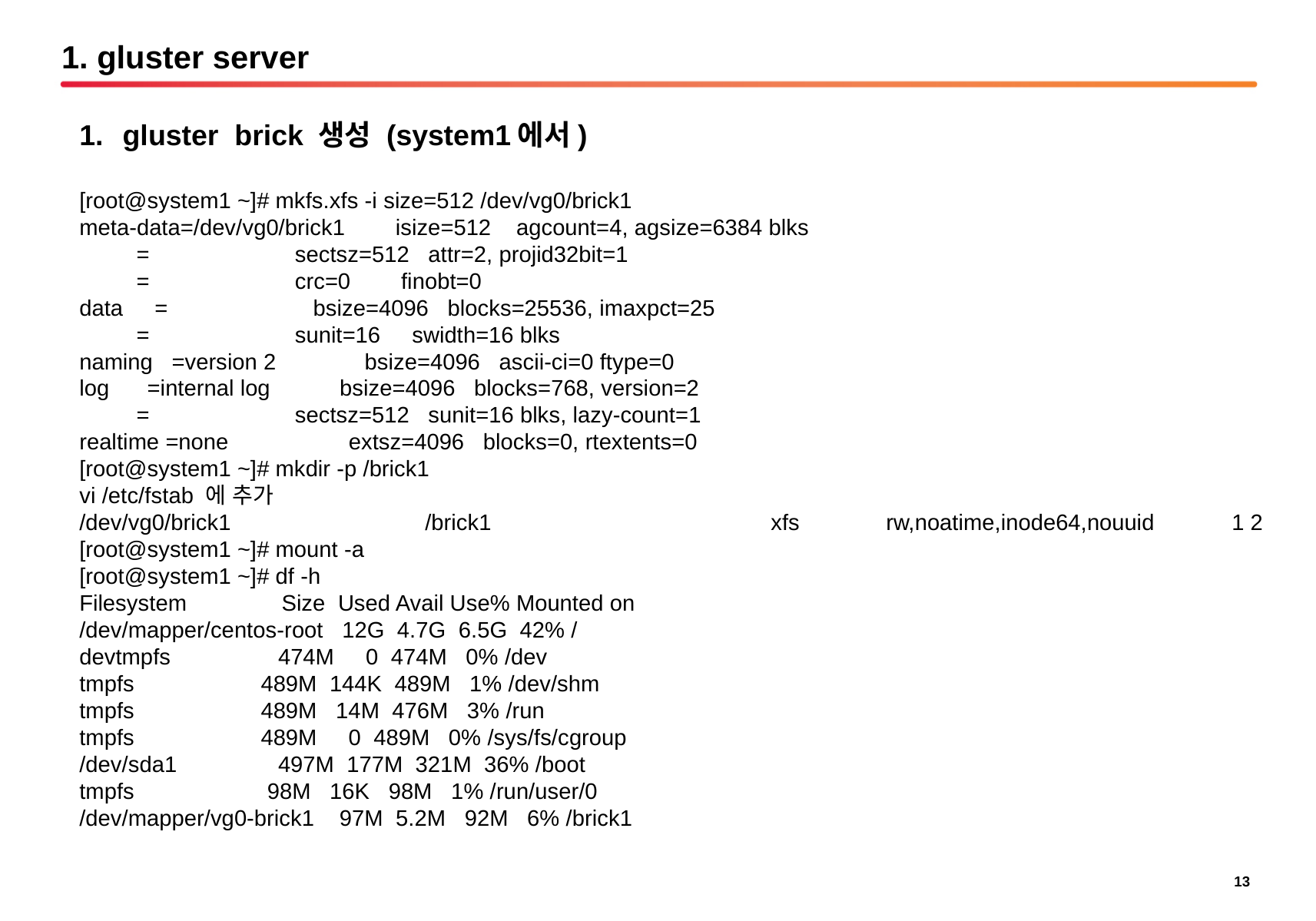

# 1. gluster server
gluster  brick 생성 (system1에서)

[root@system1 ~]# mkfs.xfs -i size=512 /dev/vg0/brick1
meta-data=/dev/vg0/brick1        isize=512    agcount=4, agsize=6384 blks
         =                       sectsz=512   attr=2, projid32bit=1
         =                       crc=0        finobt=0
data     =                       bsize=4096   blocks=25536, imaxpct=25
         =                       sunit=16     swidth=16 blks
naming   =version 2              bsize=4096   ascii-ci=0 ftype=0
log      =internal log           bsize=4096   blocks=768, version=2
         =                       sectsz=512   sunit=16 blks, lazy-count=1
realtime =none                   extsz=4096   blocks=0, rtextents=0
[root@system1 ~]# mkdir -p /brick1
vi /etc/fstab 에 추가
/dev/vg0/brick1		/brick1			xfs	rw,noatime,inode64,nouuid	1 2
[root@system1 ~]# mount -a
[root@system1 ~]# df -h
Filesystem               Size  Used Avail Use% Mounted on
/dev/mapper/centos-root   12G  4.7G  6.5G  42% /
devtmpfs                 474M     0  474M   0% /dev
tmpfs                    489M  144K  489M   1% /dev/shm
tmpfs                    489M   14M  476M   3% /run
tmpfs                    489M     0  489M   0% /sys/fs/cgroup
/dev/sda1                497M  177M  321M  36% /boot
tmpfs                     98M   16K   98M   1% /run/user/0
/dev/mapper/vg0-brick1    97M  5.2M   92M   6% /brick1